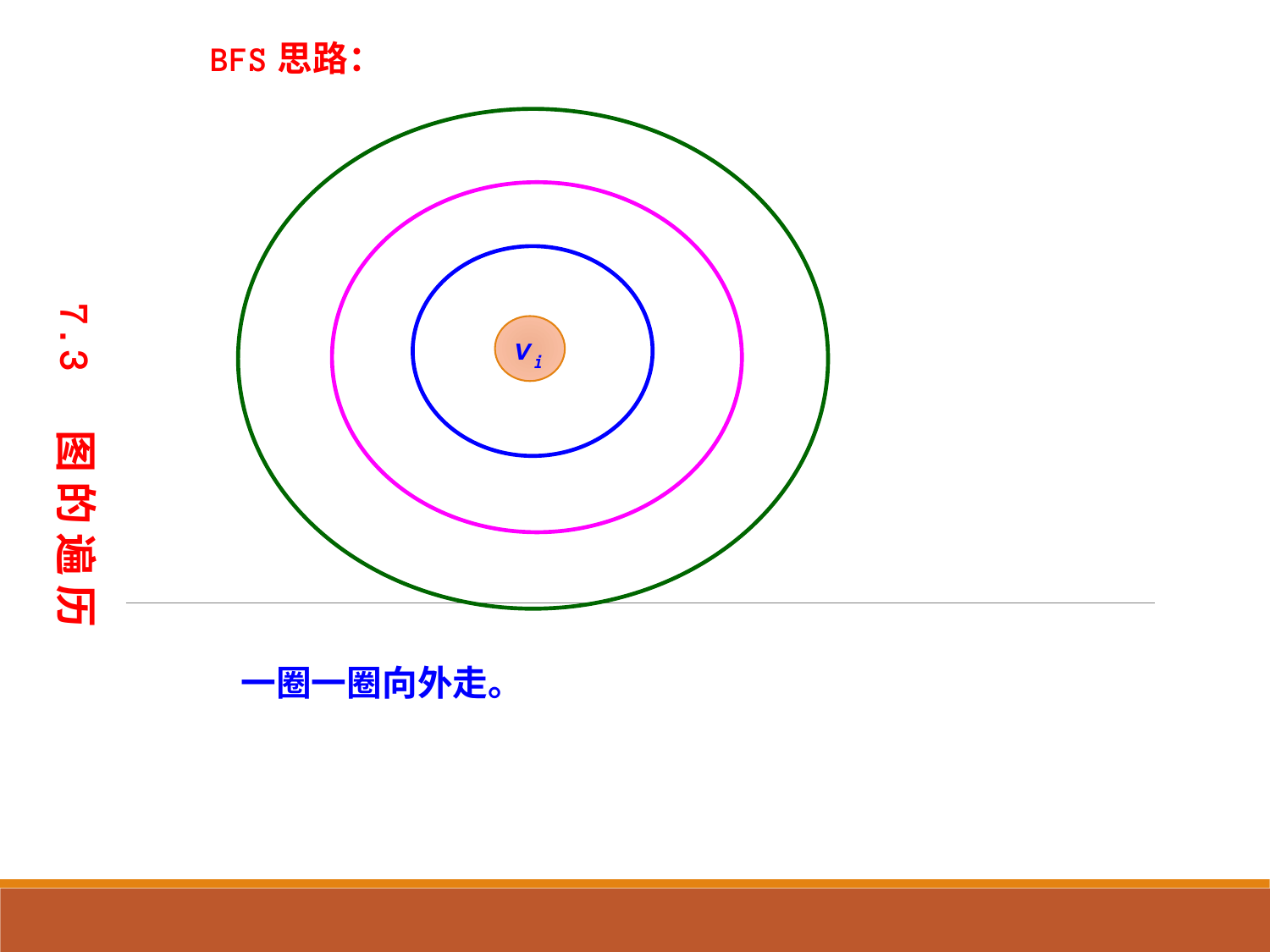

BFS思路：

7.3  图 的 遍 历
vi
一圈一圈向外走。